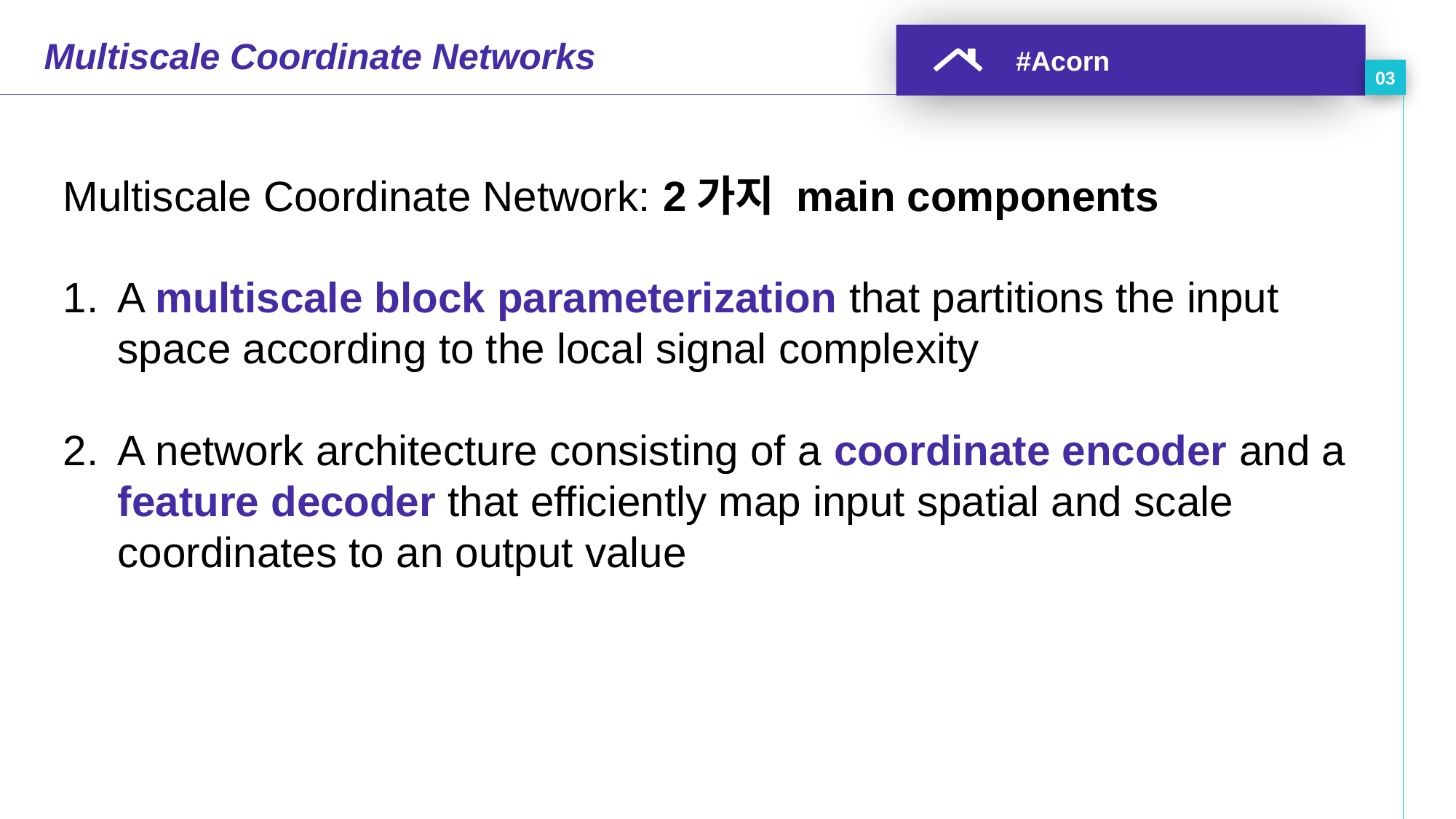

#Acorn

03
Multiscale Coordinate Networks
Multiscale Coordinate Network: 2가지 main components

A multiscale block parameterization that partitions the input space according to the local signal complexity

A network architecture consisting of a coordinate encoder and a feature decoder that efficiently map input spatial and scale coordinates to an output value